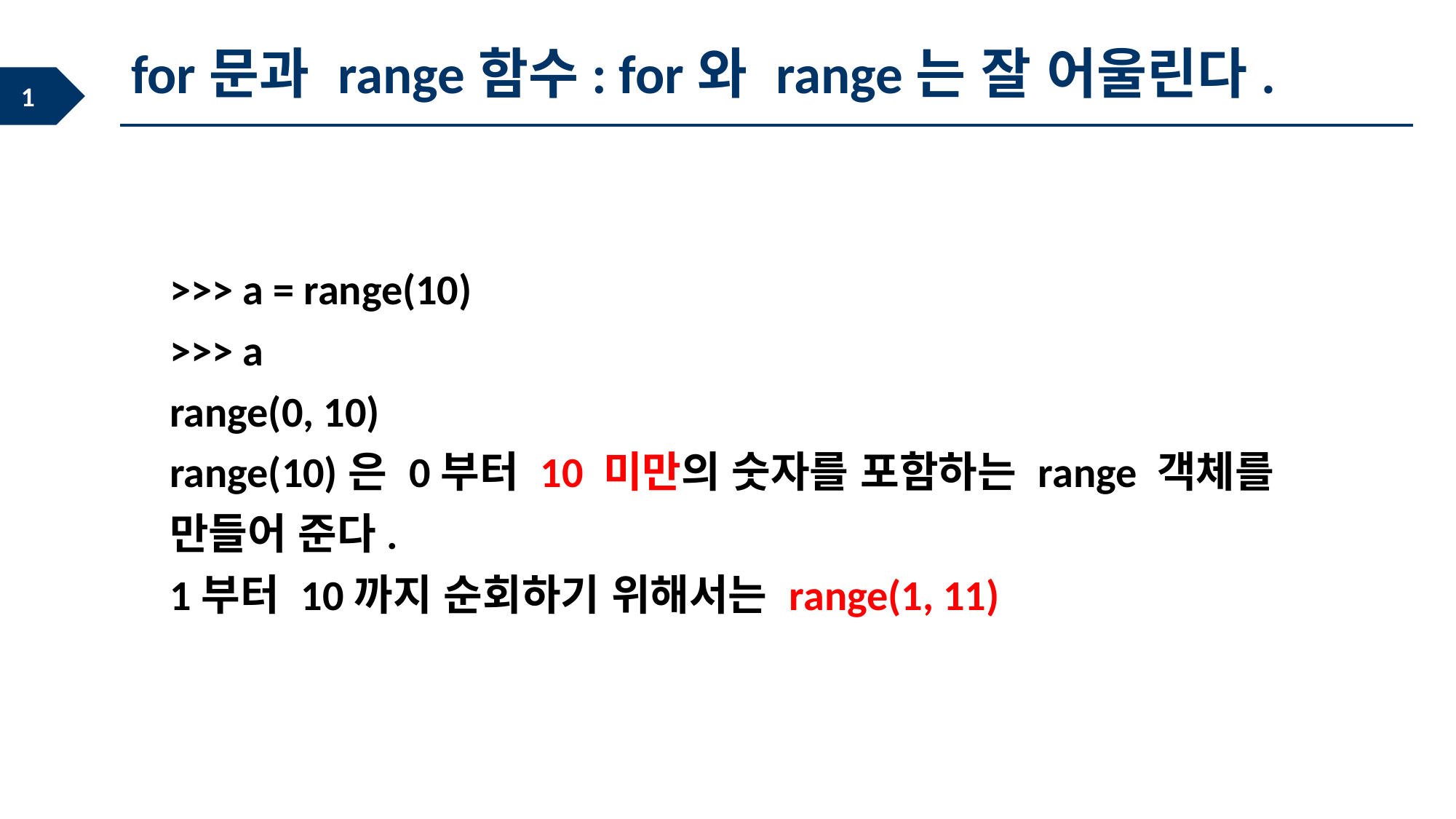

for문과 range함수: for와 range는 잘 어울린다.
>>> a = range(10)
>>> a
range(0, 10)
range(10)은 0부터 10 미만의 숫자를 포함하는 range 객체를 만들어 준다.
1부터 10까지 순회하기 위해서는 range(1, 11)